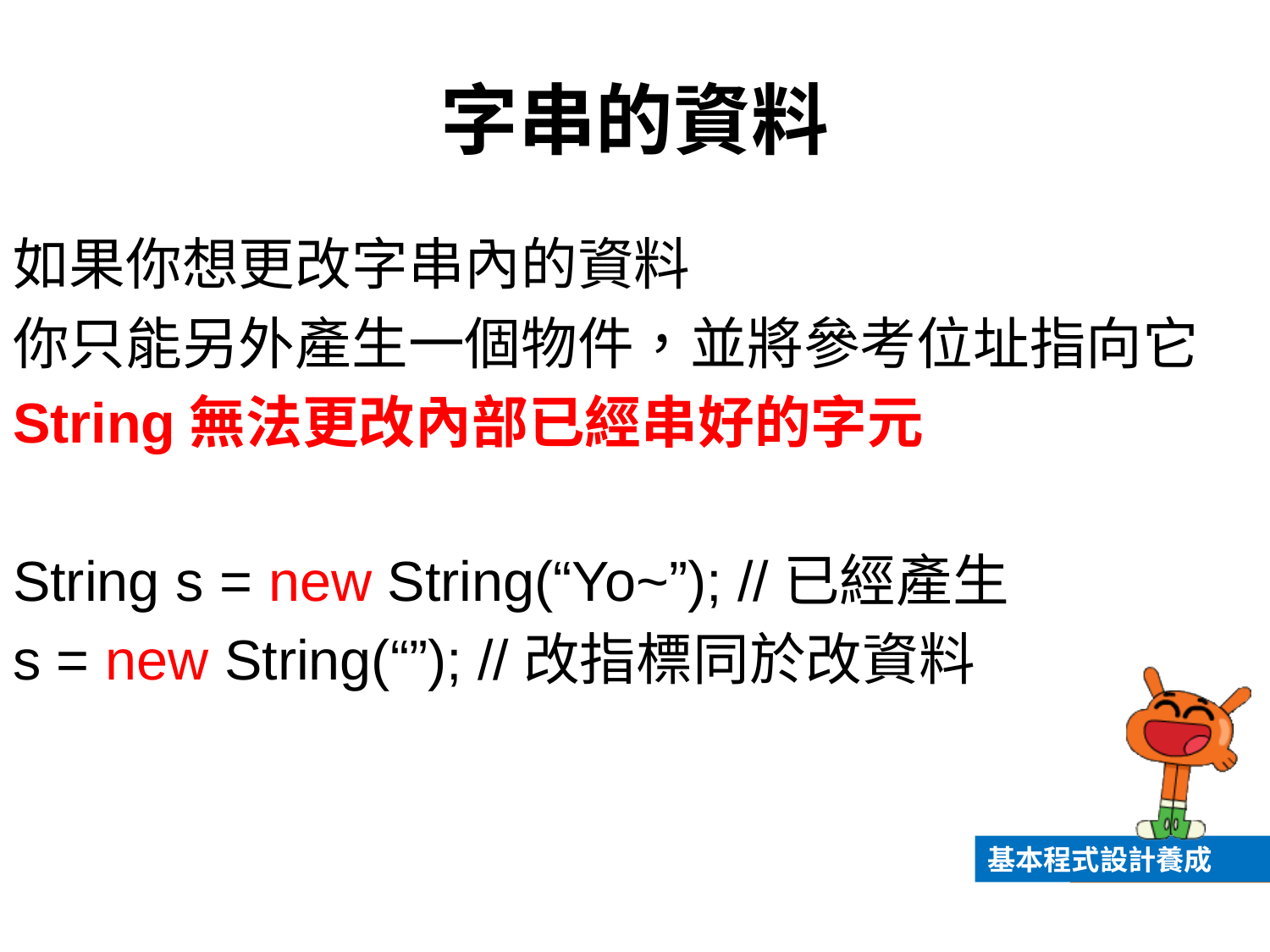

# 字串的資料
如果你想更改字串內的資料
你只能另外產生一個物件，並將參考位址指向它
String無法更改內部已經串好的字元

String s = new String(“Yo~”); //已經產生
s = new String(“”); //改指標同於改資料